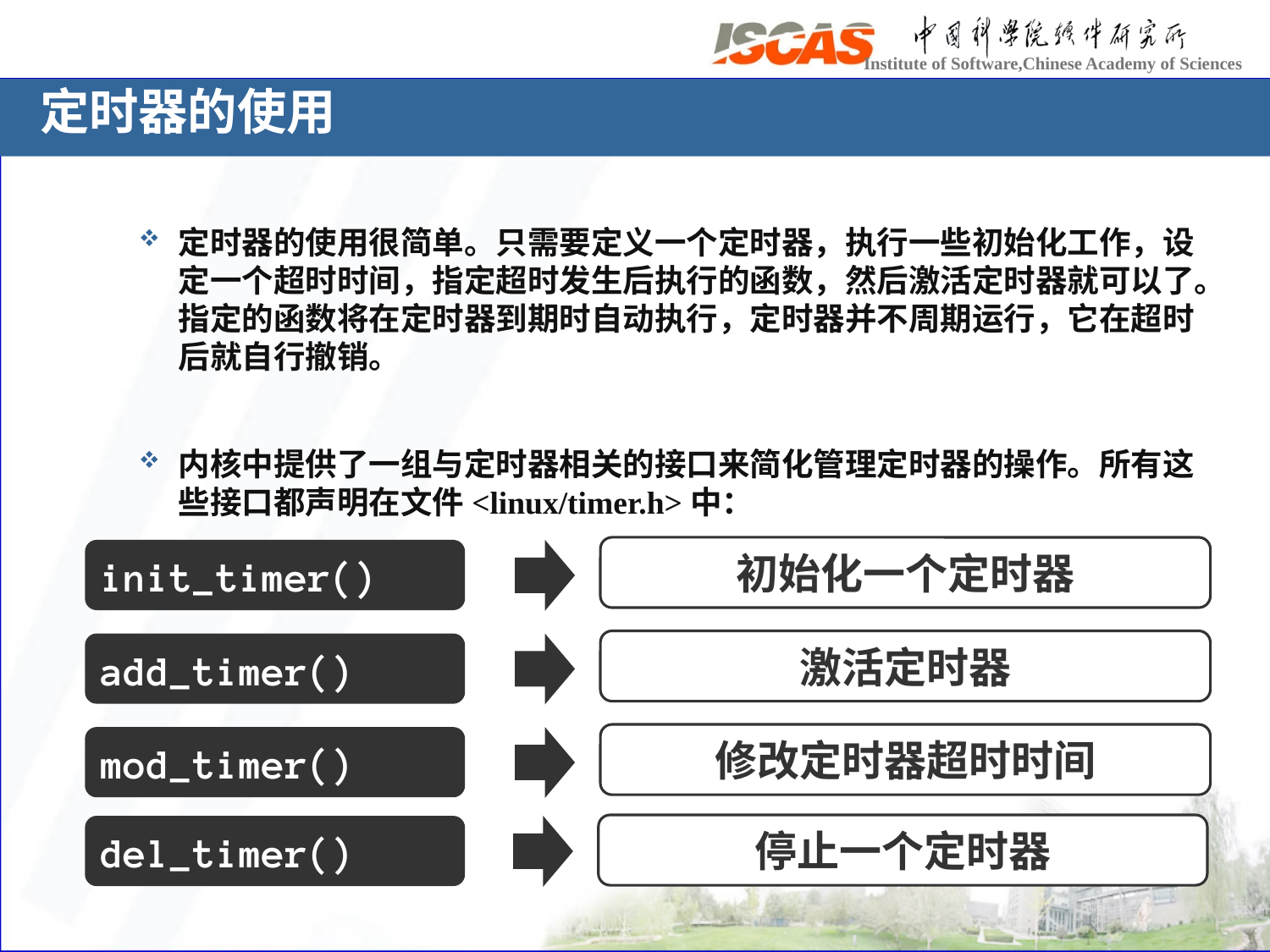

# 定时器的使用
定时器的使用很简单。只需要定义一个定时器，执行一些初始化工作，设定一个超时时间，指定超时发生后执行的函数，然后激活定时器就可以了。指定的函数将在定时器到期时自动执行，定时器并不周期运行，它在超时后就自行撤销。

内核中提供了一组与定时器相关的接口来简化管理定时器的操作。所有这些接口都声明在文件<linux/timer.h>中：

初始化一个定时器
init_timer()

激活定时器
add_timer()

修改定时器超时时间
mod_timer()

停止一个定时器
del_timer()